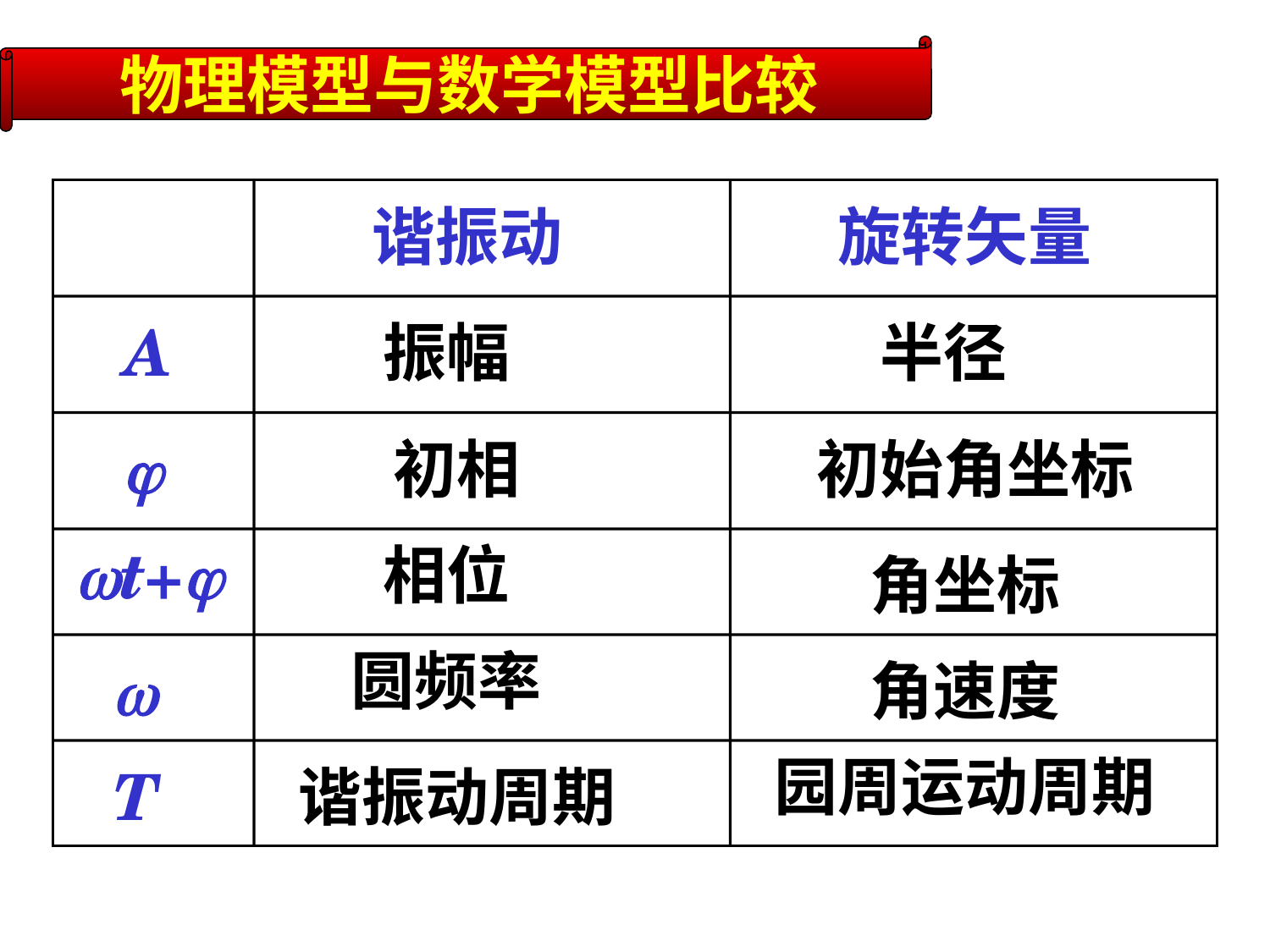

物理模型与数学模型比较

谐振动
旋转矢量
A
振幅
半径
ϕ
初相
初始角坐标
ωt+ϕ
相位
角坐标
圆频率
ω
角速度
园周运动周期
T
谐振动周期